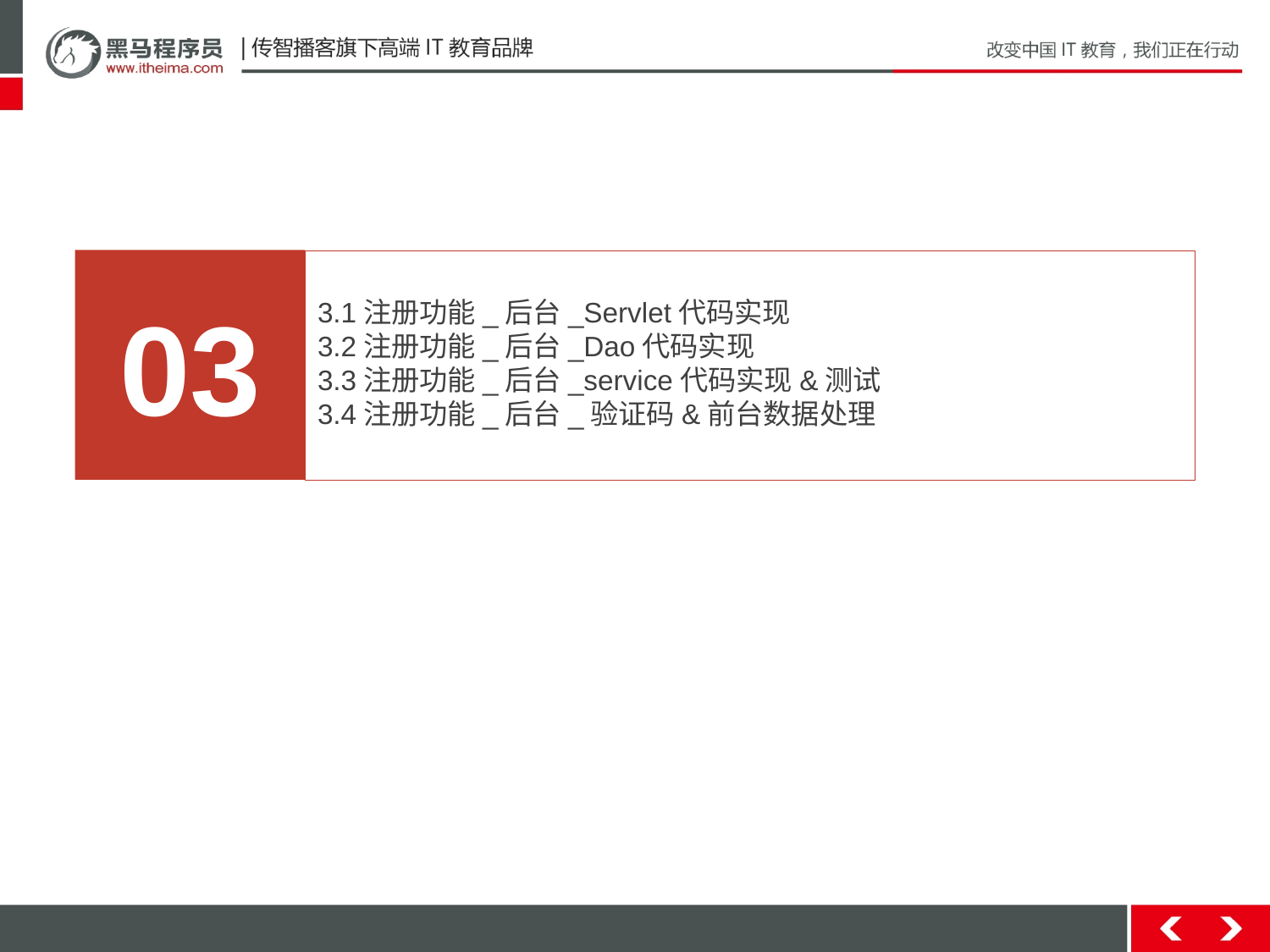

03

3.1注册功能_后台_Servlet代码实现
3.2注册功能_后台_Dao代码实现
3.3注册功能_后台_service代码实现&测试
3.4注册功能_后台_验证码&前台数据处理